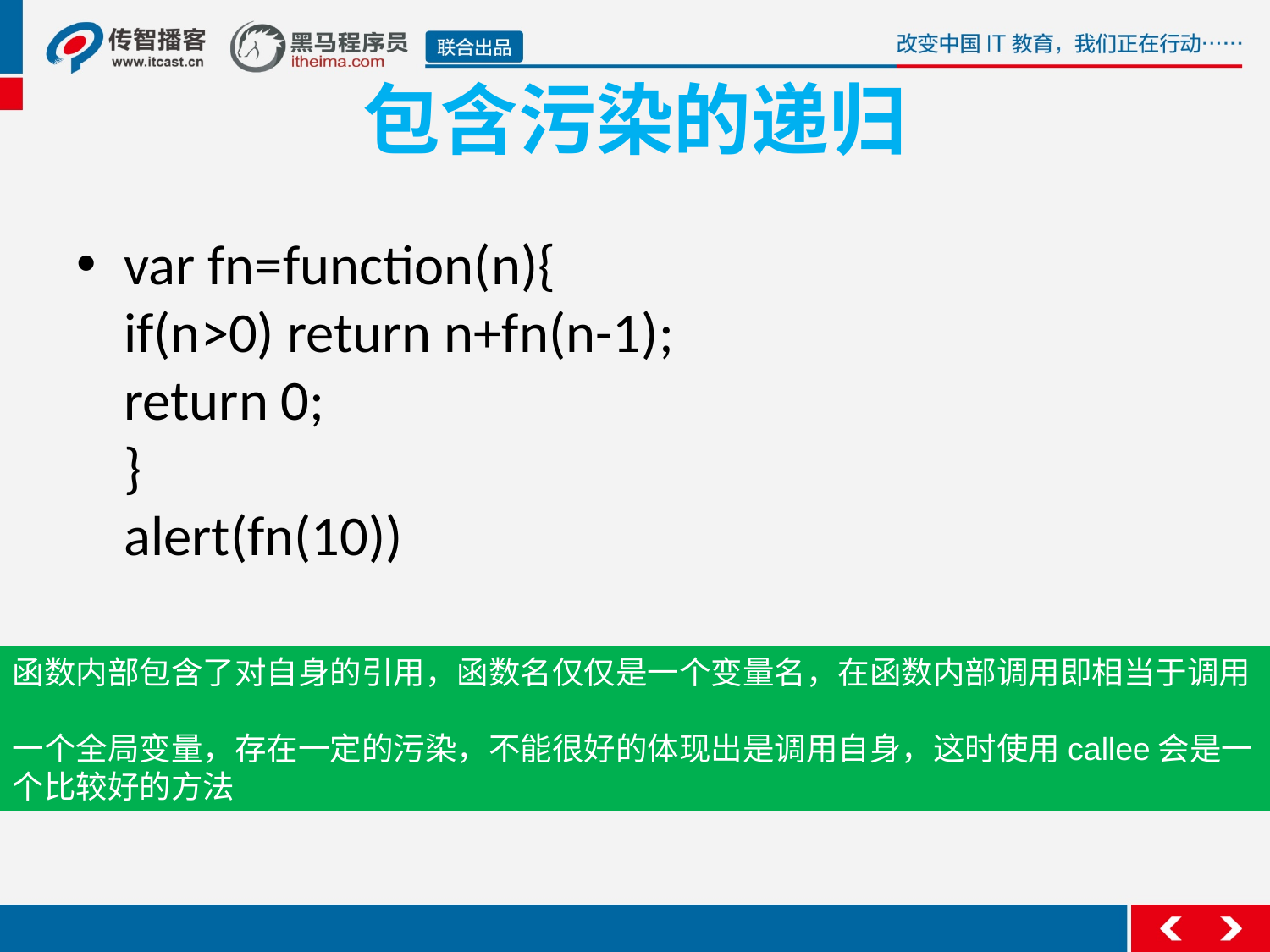

# 包含污染的递归
var fn=function(n){
if(n>0) return n+fn(n-1);
return 0;
}
alert(fn(10))
函数内部包含了对自身的引用，函数名仅仅是一个变量名，在函数内部调用即相当于调用
一个全局变量，存在一定的污染，不能很好的体现出是调用自身，这时使用callee会是一个比较好的方法